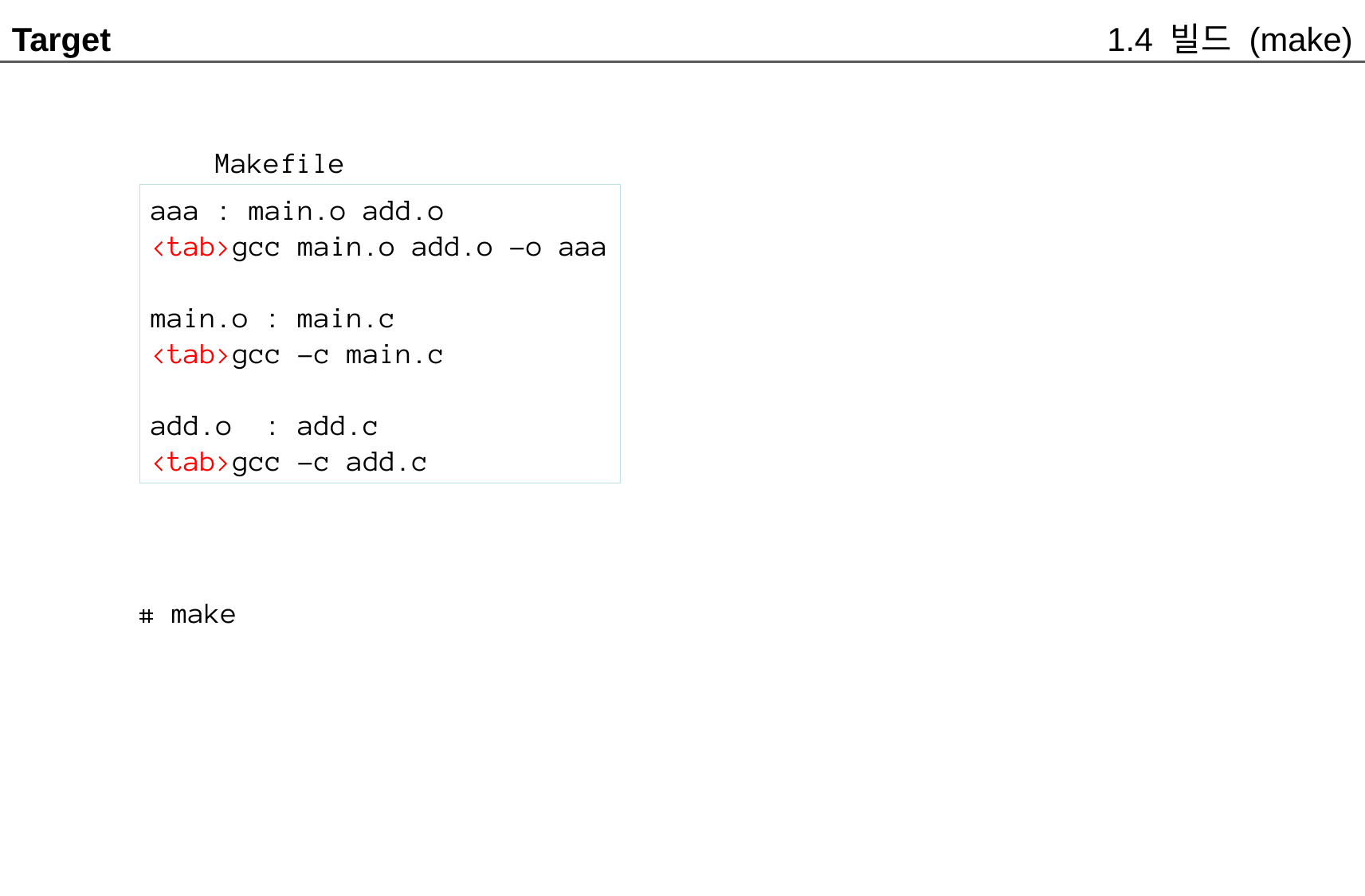

Target
1.4 빌드 (make)
Makefile
aaa : main.o add.o
<tab>gcc main.o add.o -o aaa

main.o : main.c
<tab>gcc -c main.c

add.o  : add.c
<tab>gcc -c add.c
# make